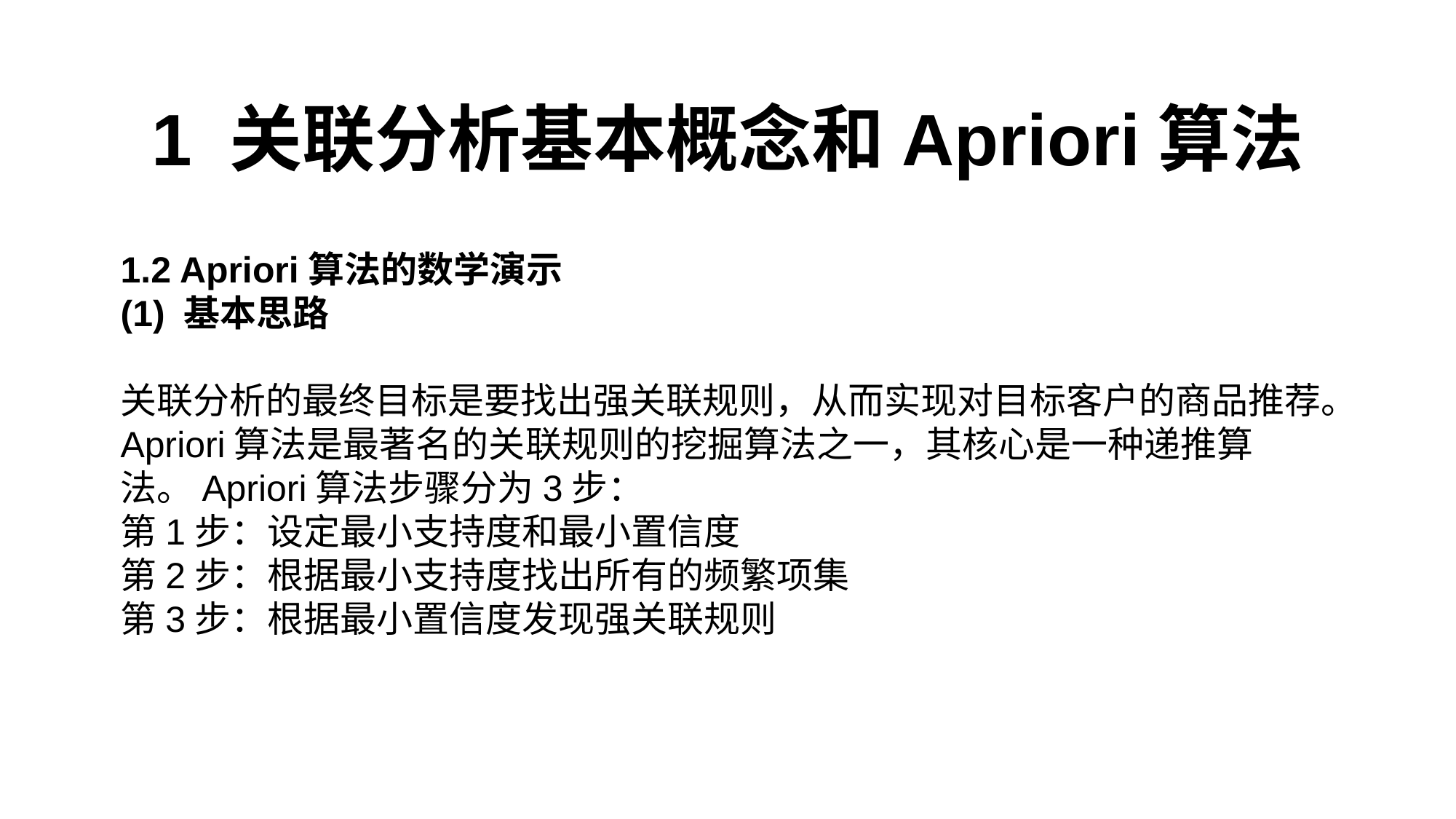

1 关联分析基本概念和Apriori算法
1.2 Apriori算法的数学演示
(1) 基本思路

关联分析的最终目标是要找出强关联规则，从而实现对目标客户的商品推荐。Apriori算法是最著名的关联规则的挖掘算法之一，其核心是一种递推算法。Apriori算法步骤分为3步：
第1步：设定最小支持度和最小置信度
第2步：根据最小支持度找出所有的频繁项集
第3步：根据最小置信度发现强关联规则